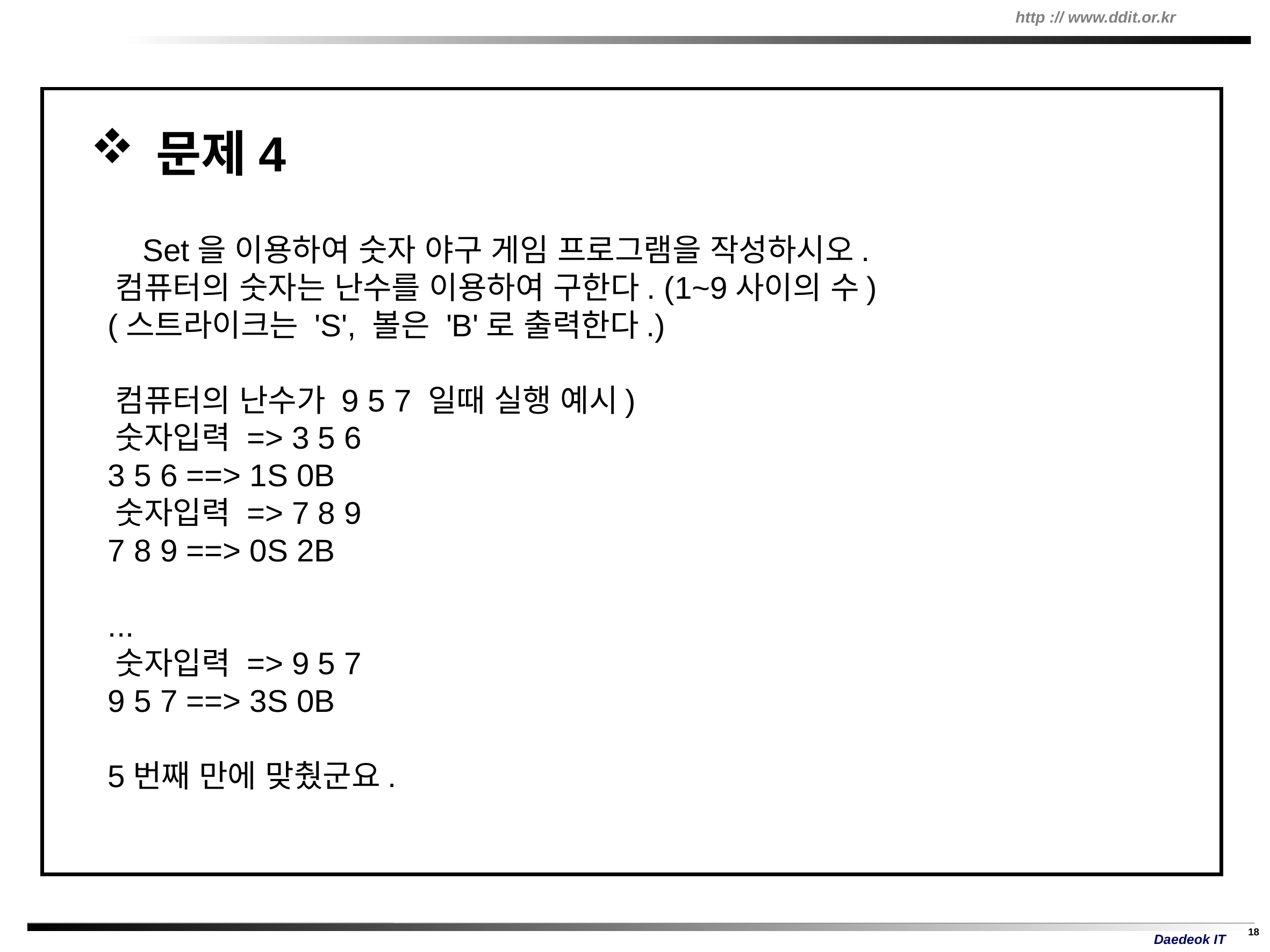

문제4

      Set을 이용하여 숫자 야구 게임 프로그램을 작성하시오.
  컴퓨터의 숫자는 난수를 이용하여 구한다. (1~9사이의 수)
  (스트라이크는 'S', 볼은 'B'로 출력한다.)

  컴퓨터의 난수가 9 5 7 일때 실행 예시)
  숫자입력 => 3 5 6
  3 5 6 ==> 1S 0B
  숫자입력 => 7 8 9
  7 8 9 ==> 0S 2B

  ...
  숫자입력 => 9 5 7
  9 5 7 ==> 3S 0B

  5번째 만에 맞췄군요.